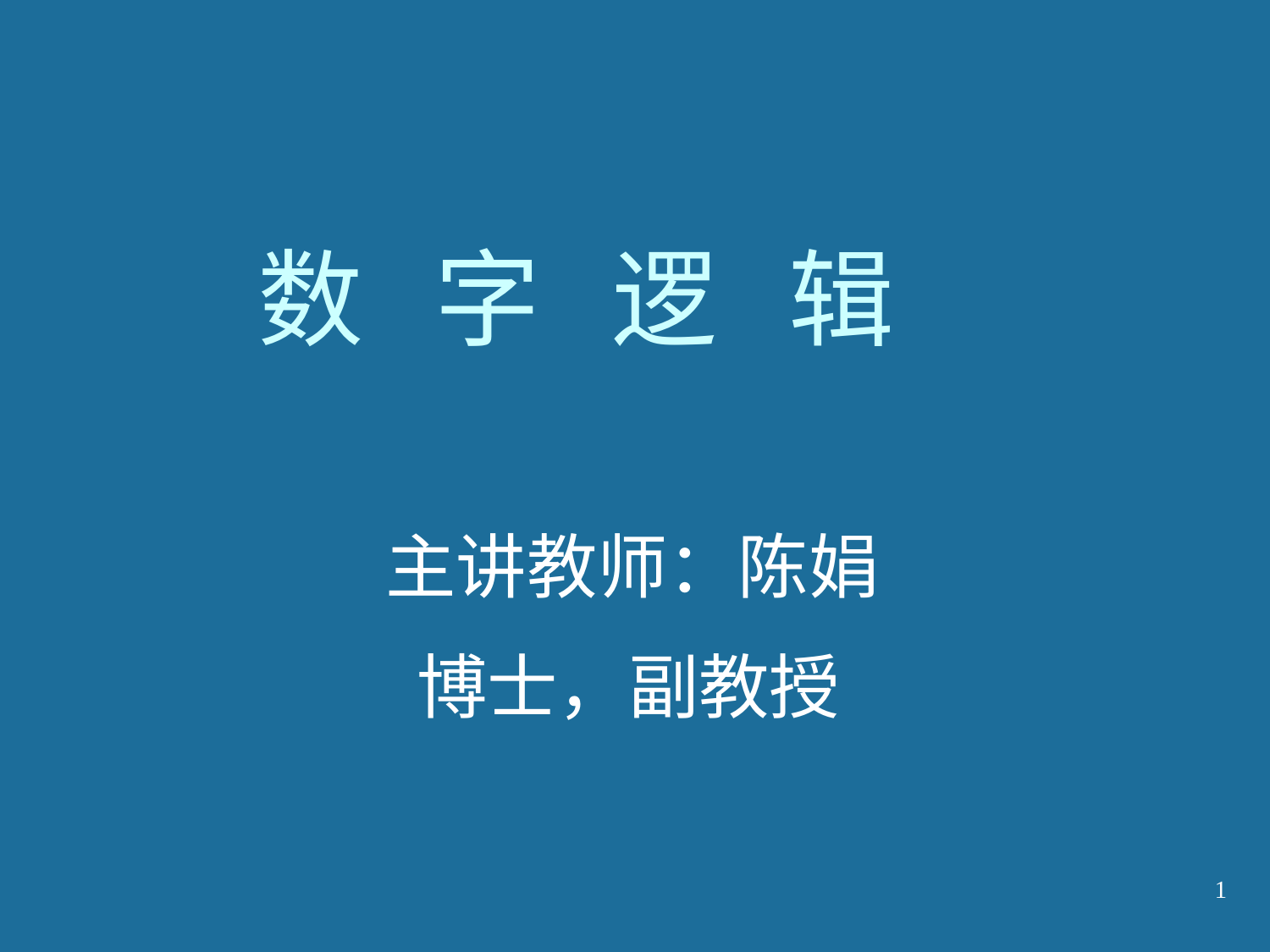

# 数   字   逻   辑
主讲教师：陈娟
博士，副教授
1